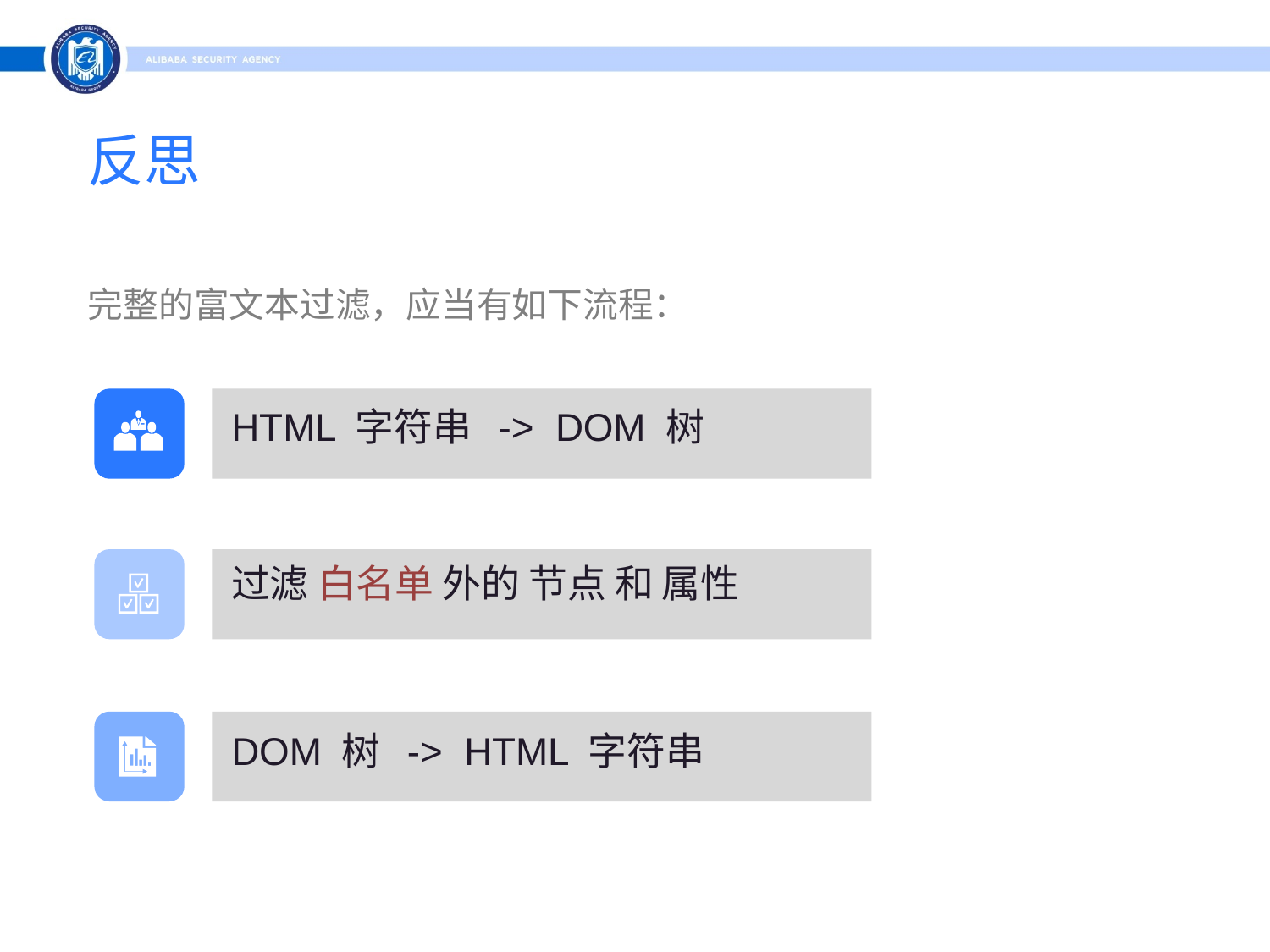

反思
完整的富文本过滤，应当有如下流程：

HTML 字符串  ->  DOM 树

过滤 白名单 外的 节点 和 属性

DOM 树  ->  HTML 字符串